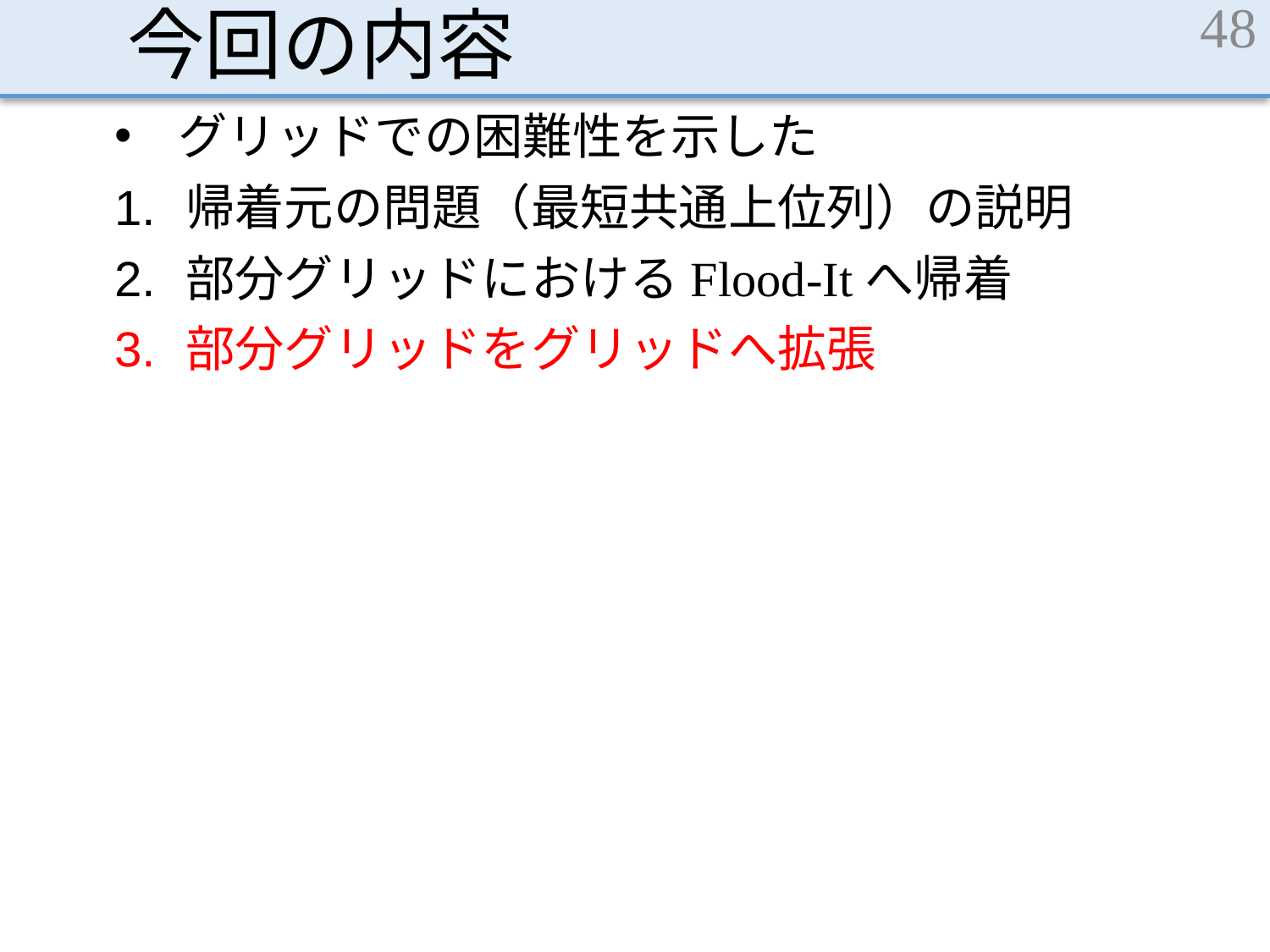

# 今回の内容
48
グリッドでの困難性を示した
帰着元の問題（最短共通上位列）の説明
部分グリッドにおけるFlood-Itへ帰着
部分グリッドをグリッドへ拡張